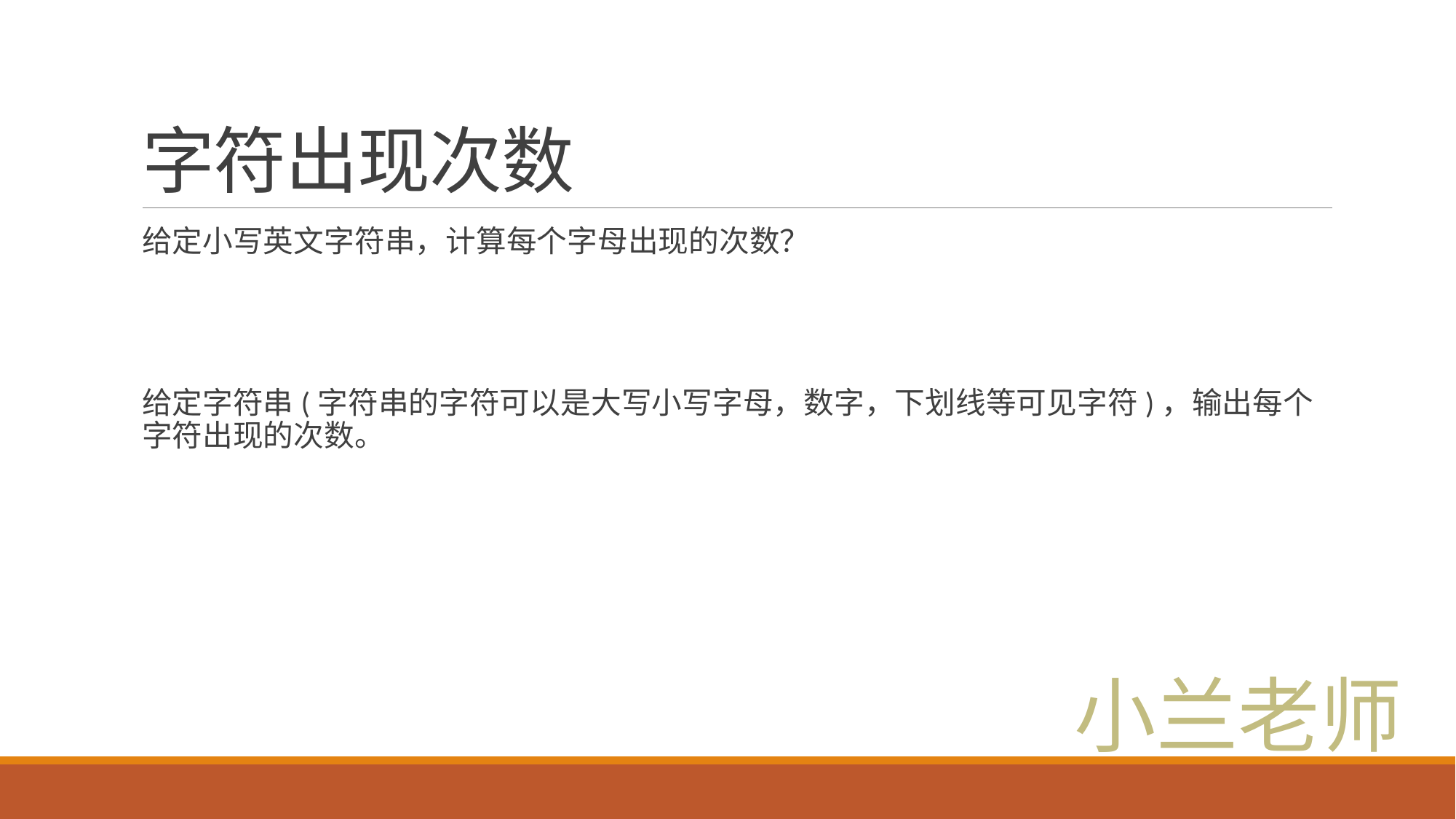

# 字符出现次数
给定小写英文字符串，计算每个字母出现的次数？

给定字符串(字符串的字符可以是大写小写字母，数字，下划线等可见字符)，输出每个字符出现的次数。